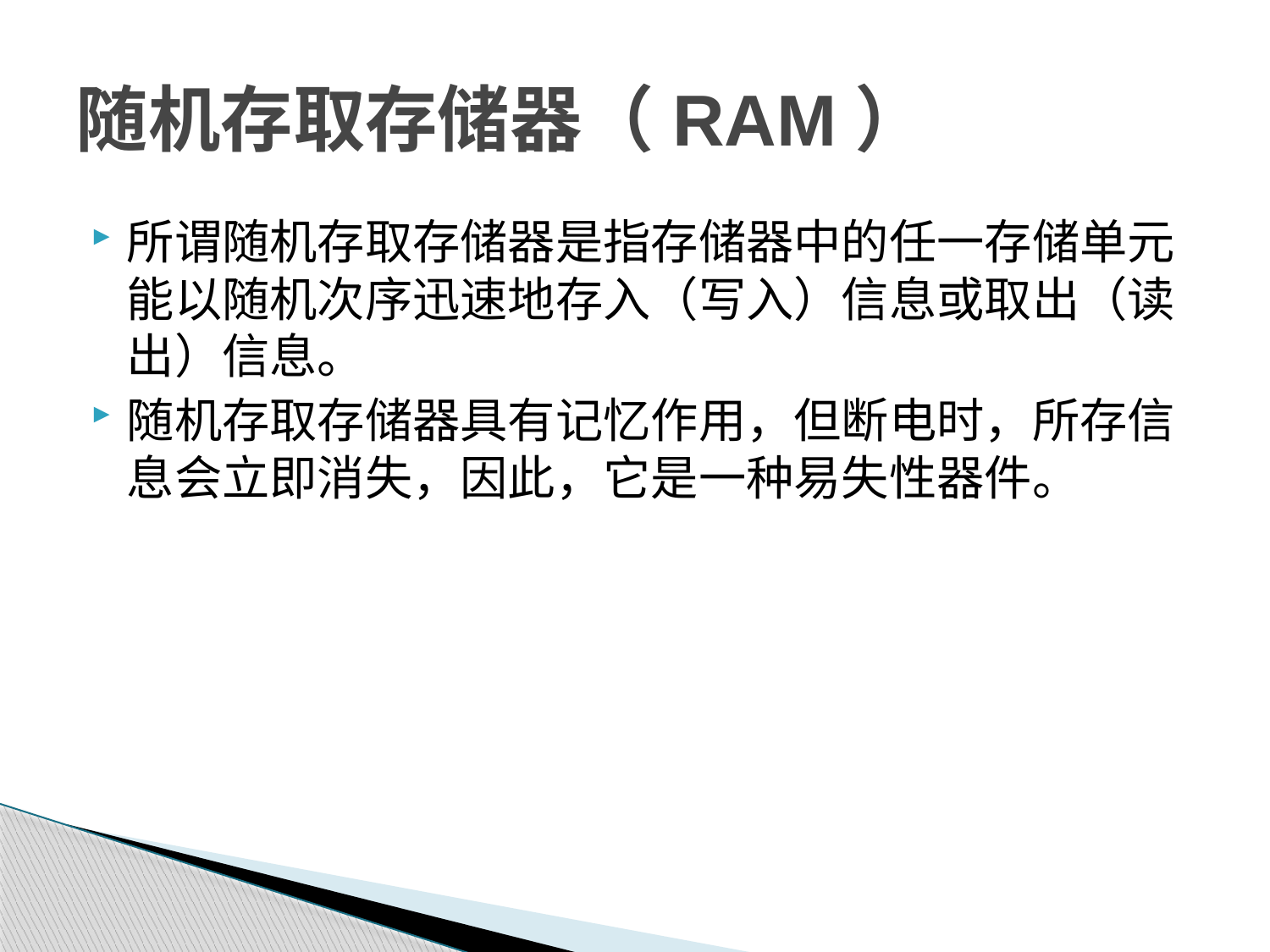

# 随机存取存储器（RAM）
所谓随机存取存储器是指存储器中的任一存储单元能以随机次序迅速地存入（写入）信息或取出（读出）信息。
随机存取存储器具有记忆作用，但断电时，所存信息会立即消失，因此，它是一种易失性器件。